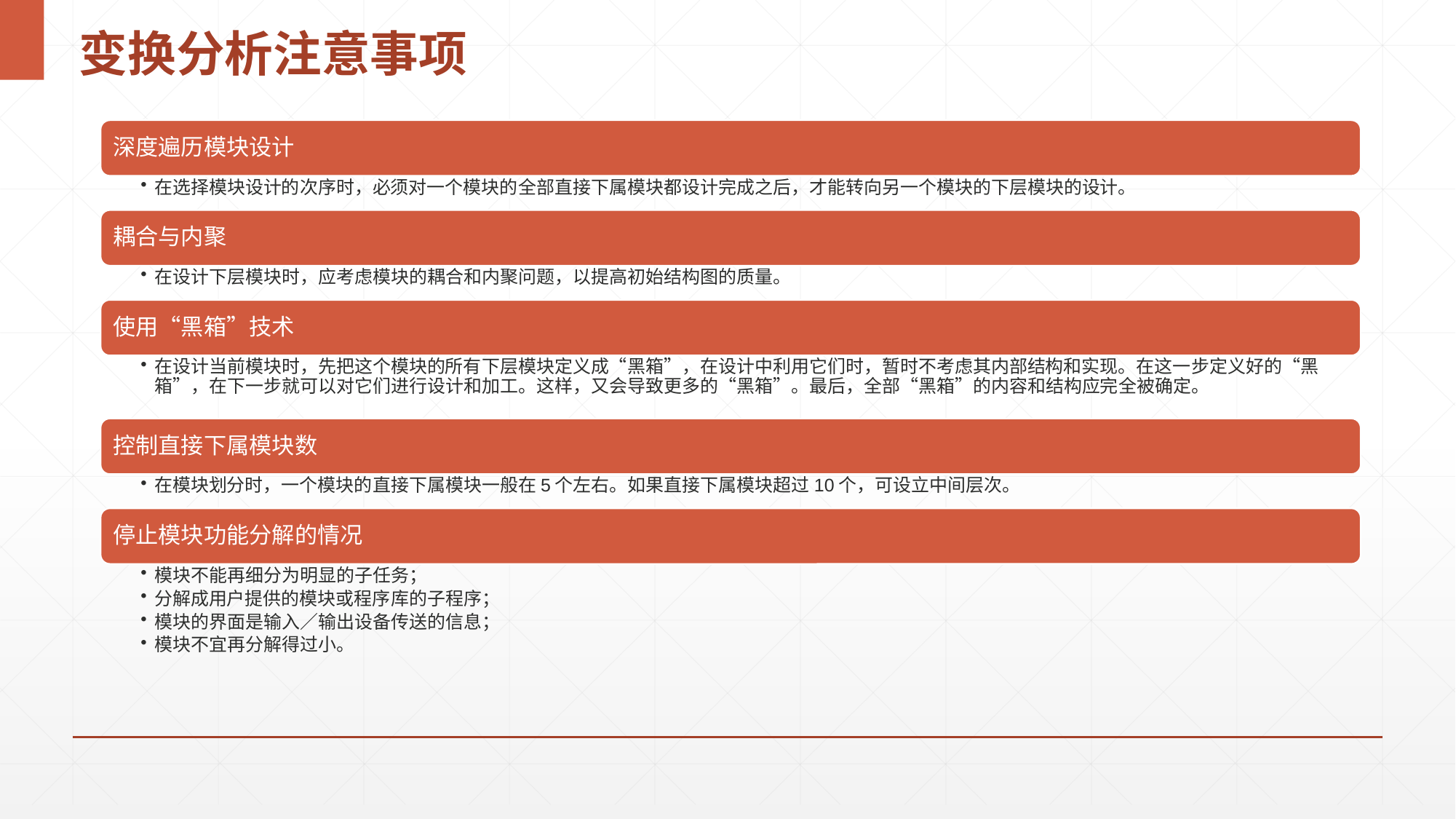

# 变换分析注意事项
深度遍历模块设计
在选择模块设计的次序时，必须对一个模块的全部直接下属模块都设计完成之后，才能转向另一个模块的下层模块的设计。
耦合与内聚
在设计下层模块时，应考虑模块的耦合和内聚问题，以提高初始结构图的质量。
使用“黑箱”技术
在设计当前模块时，先把这个模块的所有下层模块定义成“黑箱”，在设计中利用它们时，暂时不考虑其内部结构和实现。在这一步定义好的“黑箱”，在下一步就可以对它们进行设计和加工。这样，又会导致更多的“黑箱”。最后，全部“黑箱”的内容和结构应完全被确定。
控制直接下属模块数
在模块划分时，一个模块的直接下属模块一般在5个左右。如果直接下属模块超过10个，可设立中间层次。
停止模块功能分解的情况
模块不能再细分为明显的子任务；
分解成用户提供的模块或程序库的子程序；
模块的界面是输入／输出设备传送的信息；
模块不宜再分解得过小。